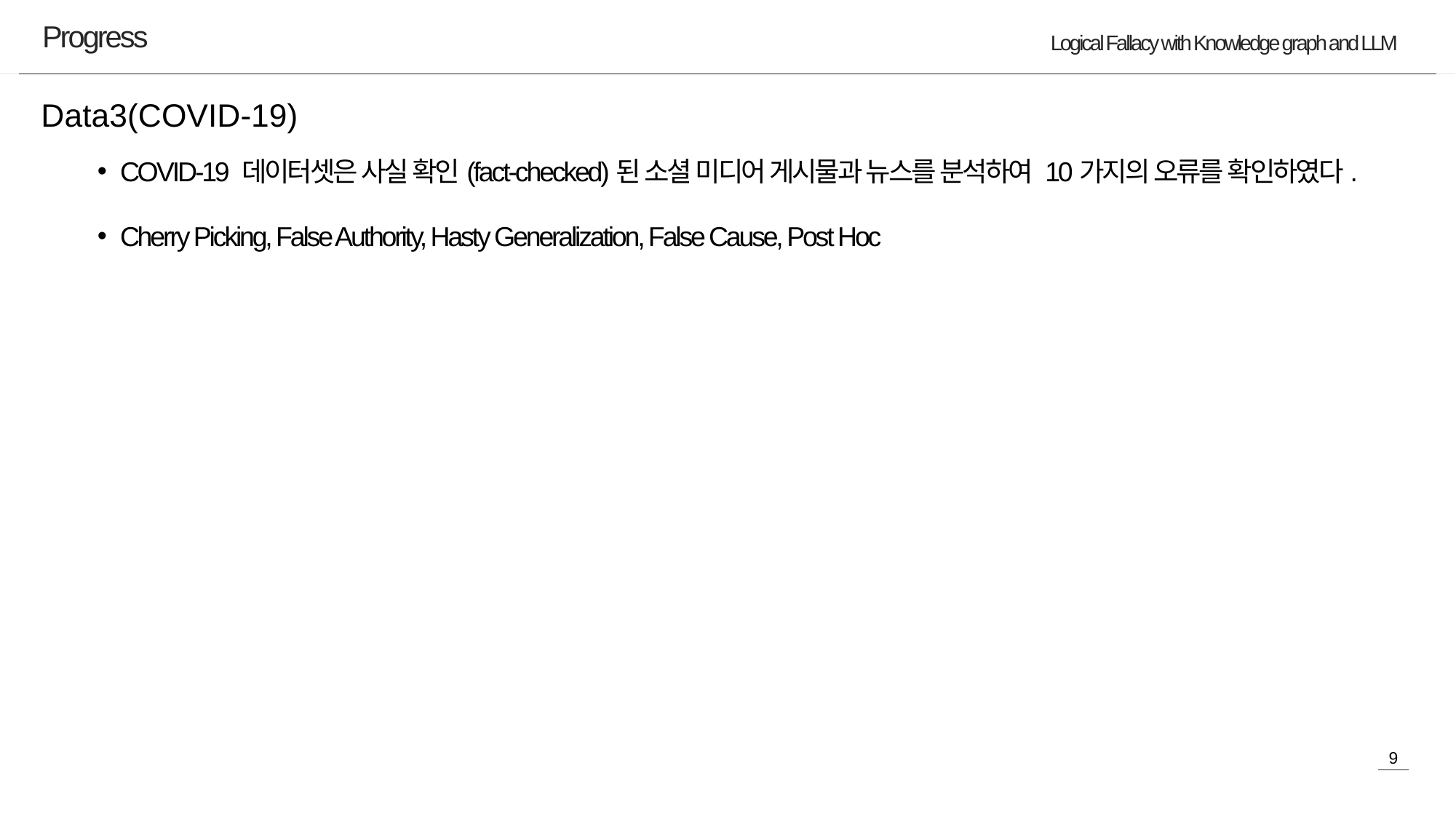

Progress
Data3(COVID-19)
COVID-19 데이터셋은 사실 확인(fact-checked)된 소셜 미디어 게시물과 뉴스를 분석하여 10가지의 오류를 확인하였다.
Cherry Picking, False Authority, Hasty Generalization, False Cause, Post Hoc